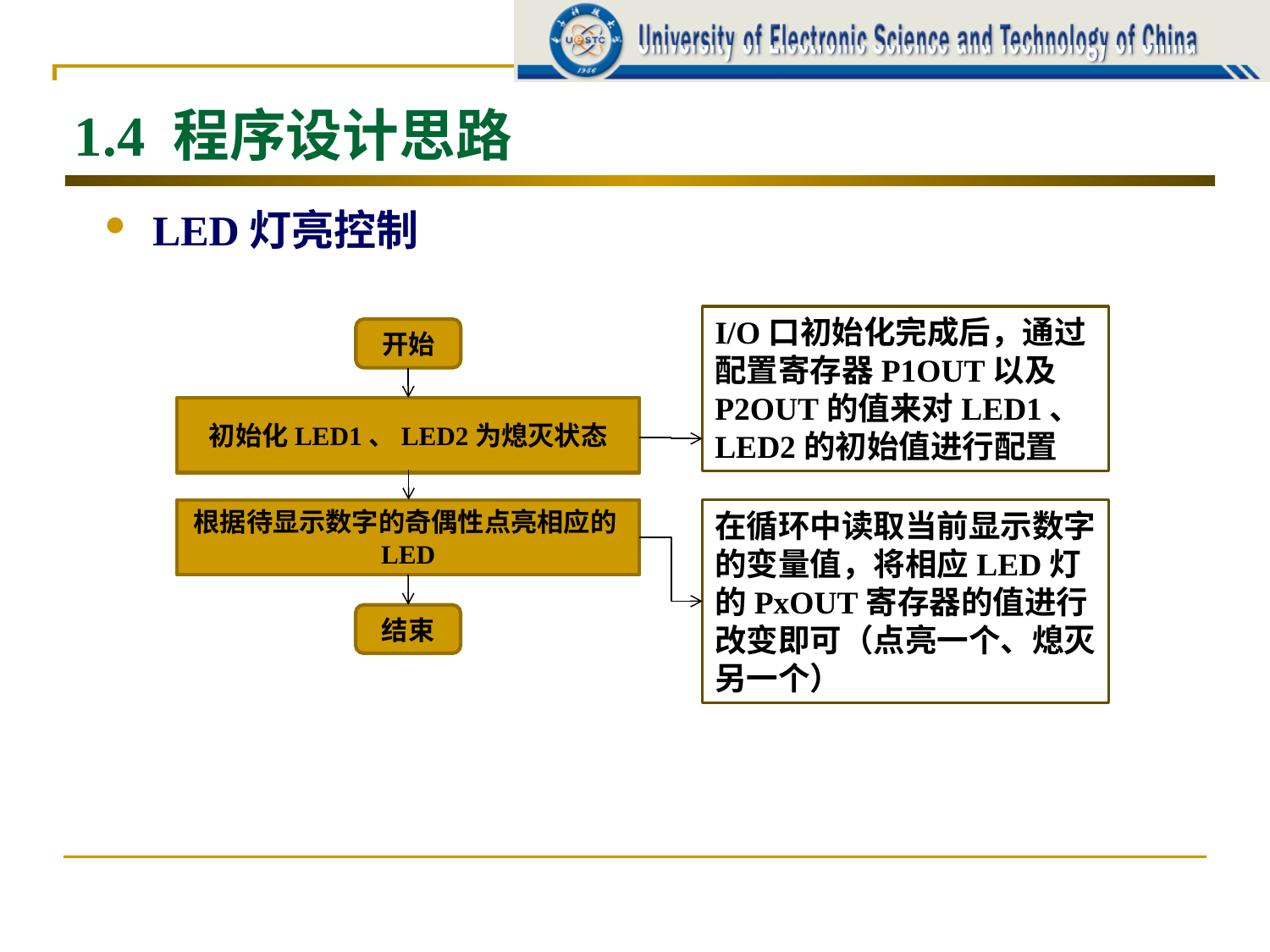

# 1.4 程序设计思路
LED灯亮控制
I/O口初始化完成后，通过配置寄存器P1OUT以及P2OUT的值来对LED1、LED2的初始值进行配置
开始
初始化LED1、LED2为熄灭状态
根据待显示数字的奇偶性点亮相应的LED
在循环中读取当前显示数字的变量值，将相应LED灯的PxOUT寄存器的值进行改变即可（点亮一个、熄灭另一个）
结束